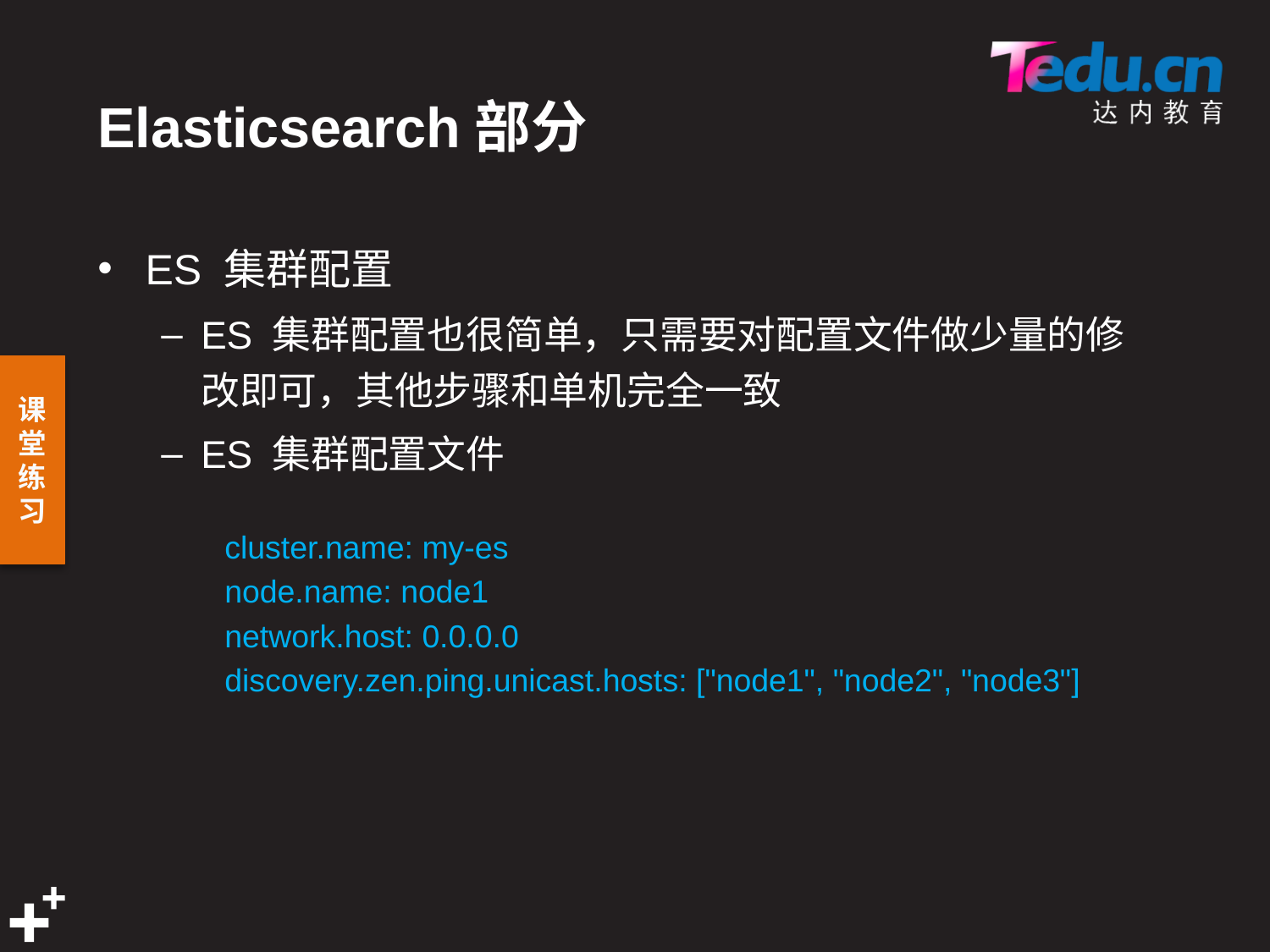

# Elasticsearch部分
ES 集群配置
ES 集群配置也很简单，只需要对配置文件做少量的修改即可，其他步骤和单机完全一致
ES 集群配置文件

cluster.name: my-es
node.name: node1
network.host: 0.0.0.0
discovery.zen.ping.unicast.hosts: ["node1", "node2", "node3"]